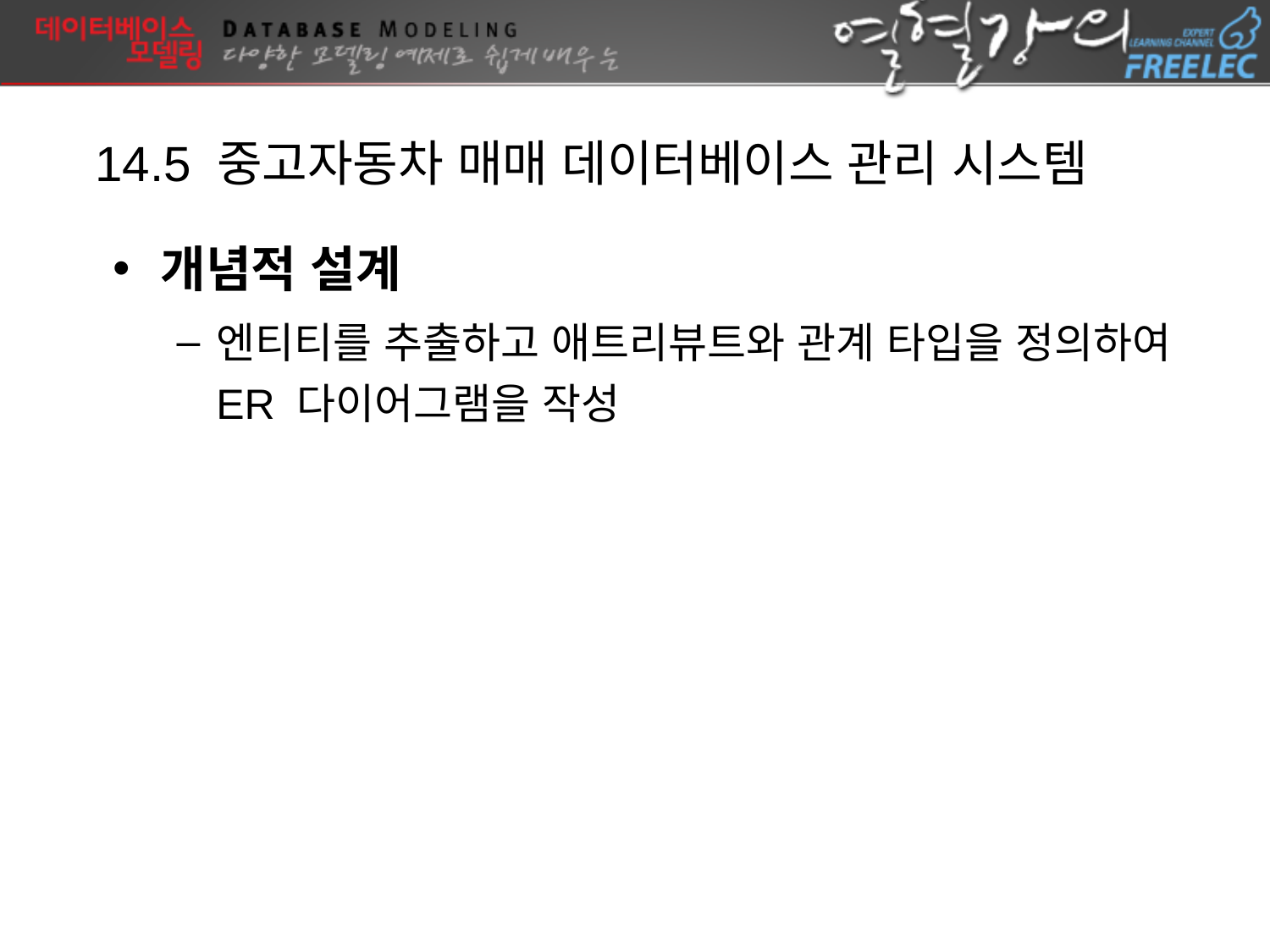

14.5 중고자동차 매매 데이터베이스 관리 시스템
개념적 설계
엔티티를 추출하고 애트리뷰트와 관계 타입을 정의하여 ER 다이어그램을 작성